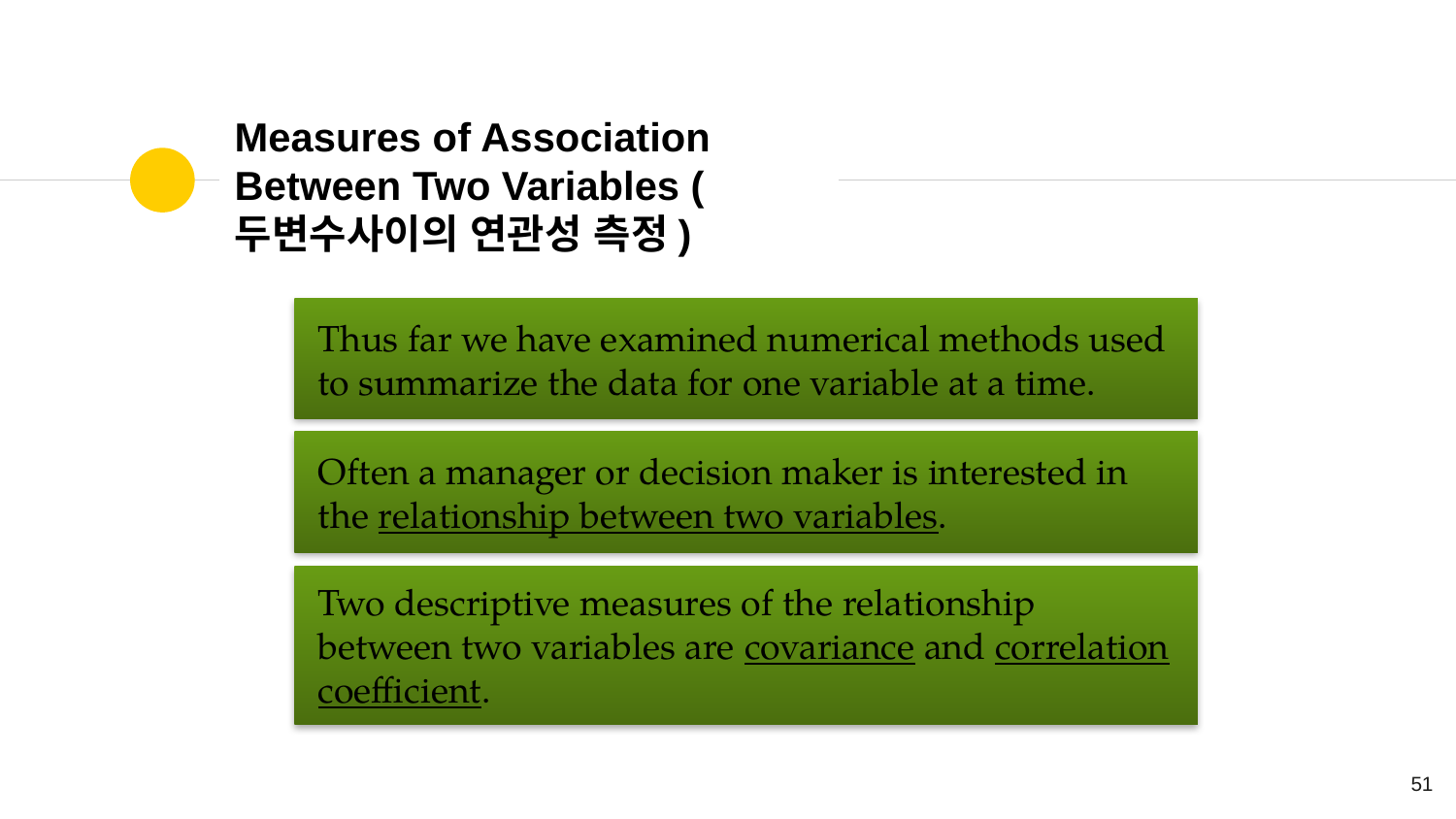

# Measures of Association Between Two Variables (두변수사이의 연관성 측정)
 Thus far we have examined numerical methods used
 to summarize the data for one variable at a time.
 Often a manager or decision maker is interested in
 the relationship between two variables.
 Two descriptive measures of the relationship
 between two variables are covariance and correlation
 coefficient.
51